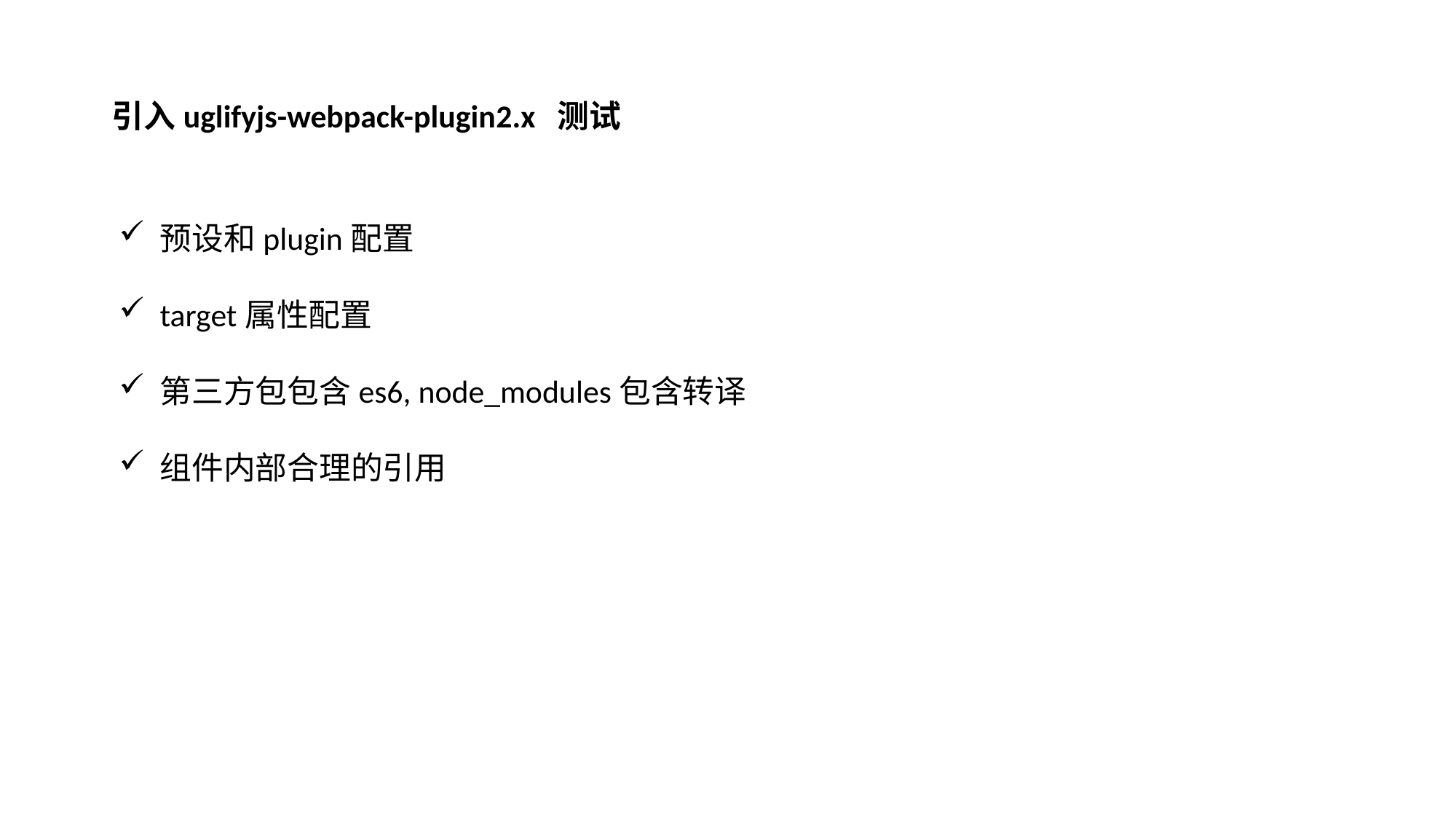

引入uglifyjs-webpack-plugin2.x  测试
预设和plugin配置

target属性配置

第三方包包含es6, node_modules包含转译

组件内部合理的引用